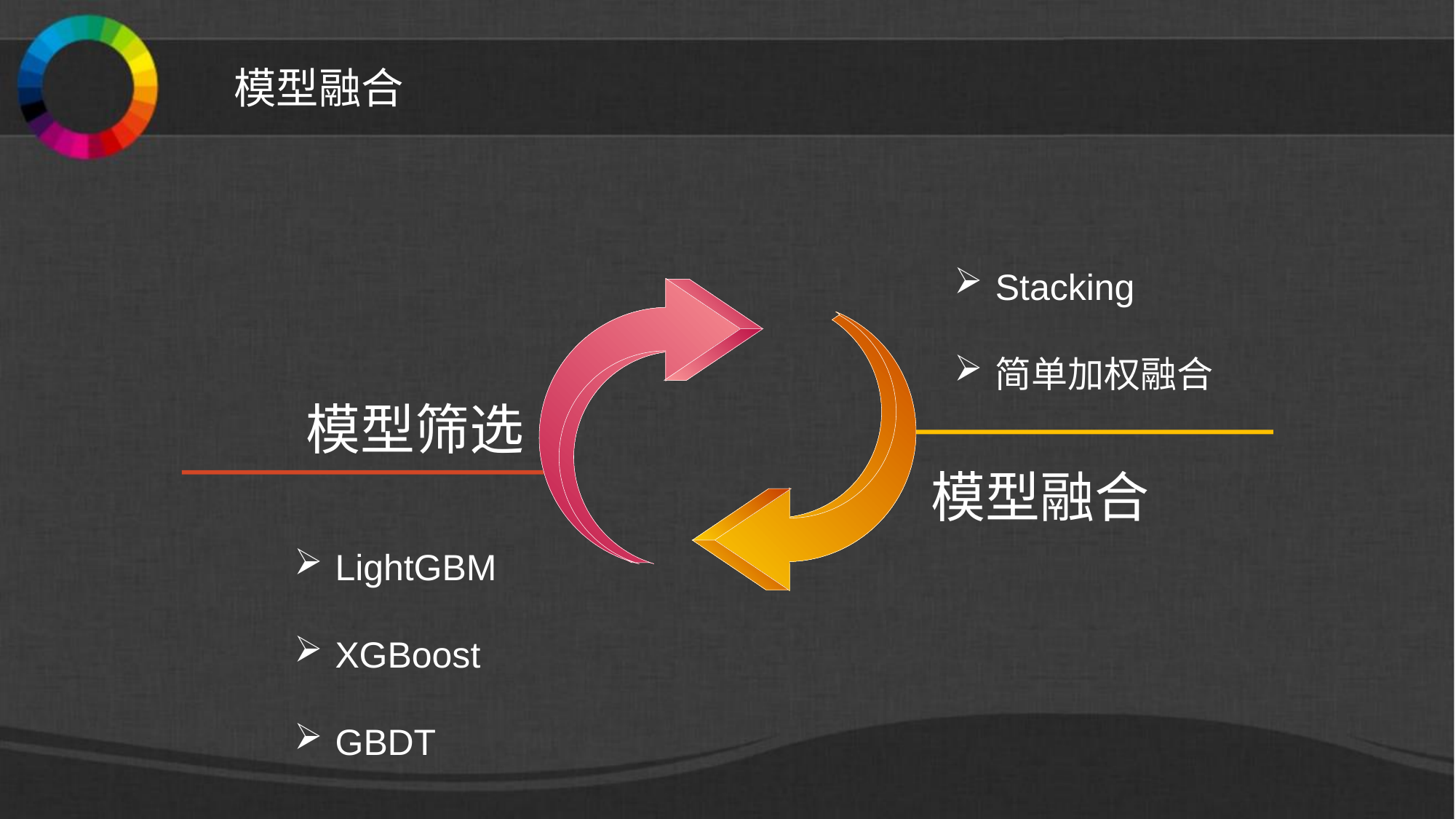

# 模型融合
Stacking
简单加权融合

模型筛选

模型融合

LightGBM
XGBoost
GBDT